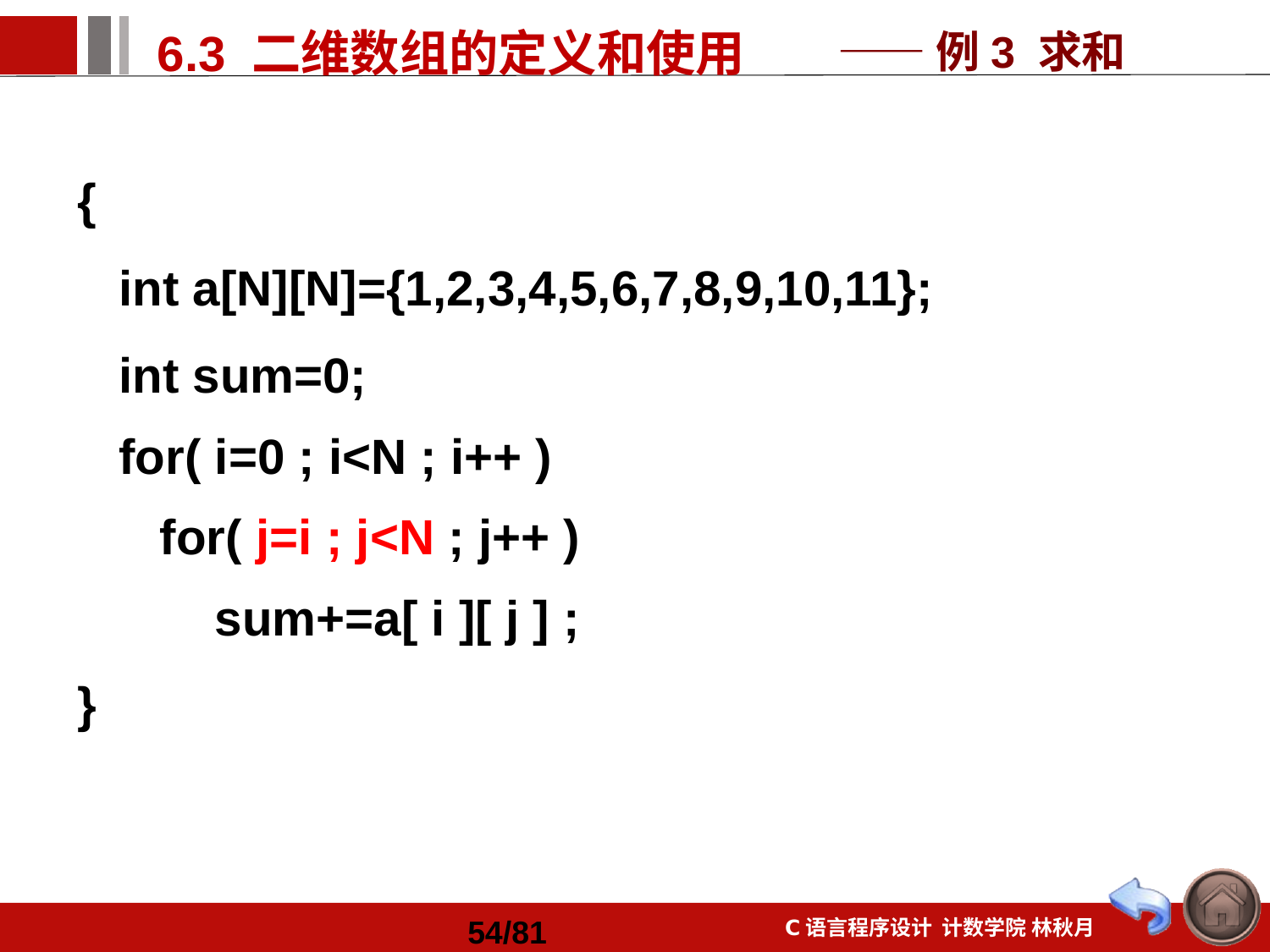

——例3 求和
{
   int a[N][N]={1,2,3,4,5,6,7,8,9,10,11};
   int sum=0;
   for( i=0 ; i<N ; i++ )
         sum+= a[i][i];
}
{
   int a[N][N]={1,2,3,4,5,6,7,8,9,10,11};
   int sum=0;
   for( i=0 ; i<N ; i++ )
      for( j=i ; j<N ; j++ )
          sum+=a[ i ][ j ] ;
}